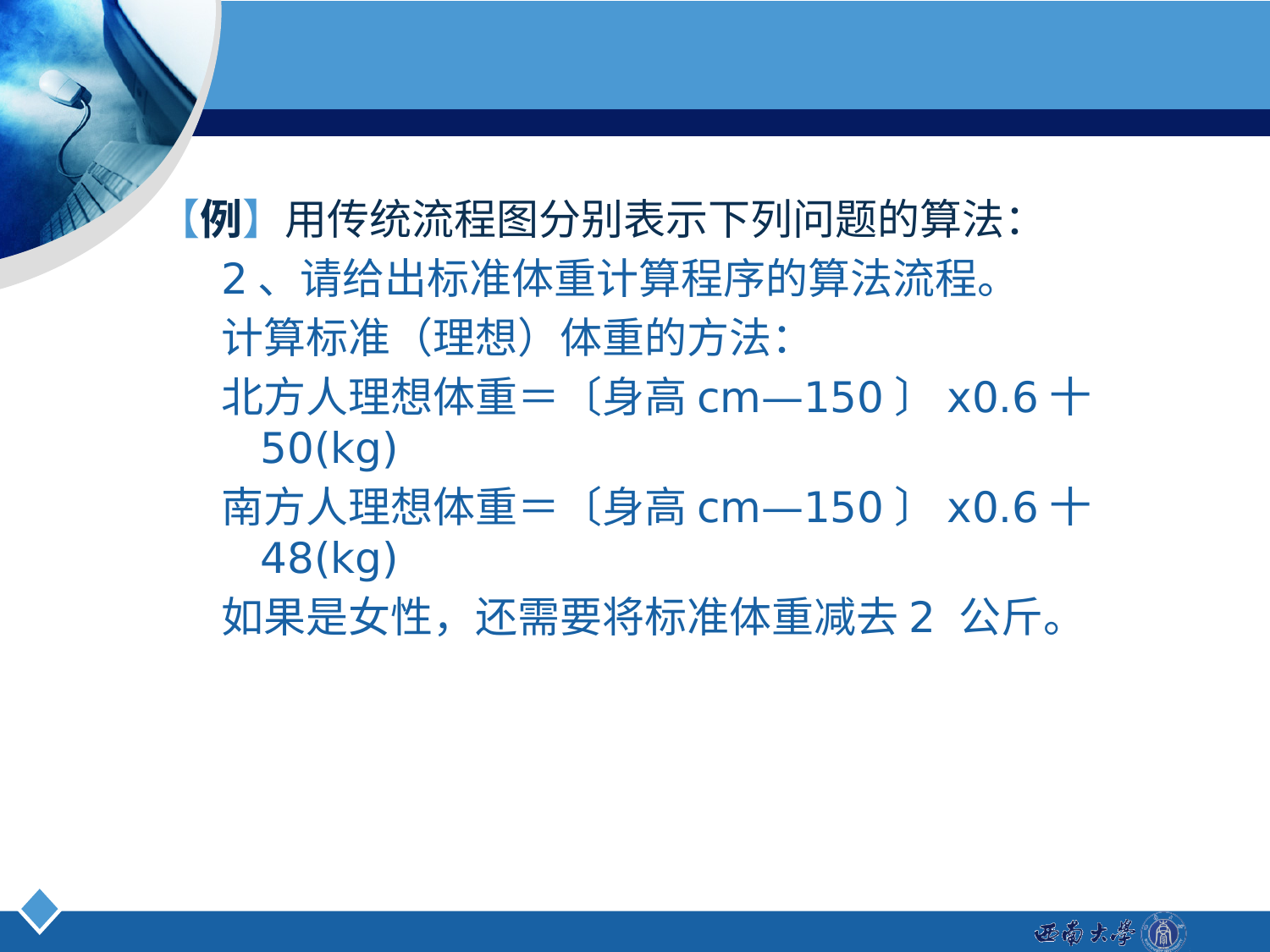

#
【例】用传统流程图分别表示下列问题的算法：
2、请给出标准体重计算程序的算法流程。
计算标准（理想）体重的方法：
北方人理想体重＝〔身高cm—150〕x0.6十50(kg)
南方人理想体重＝〔身高cm—150〕x0.6十48(kg)
如果是女性，还需要将标准体重减去2 公斤。